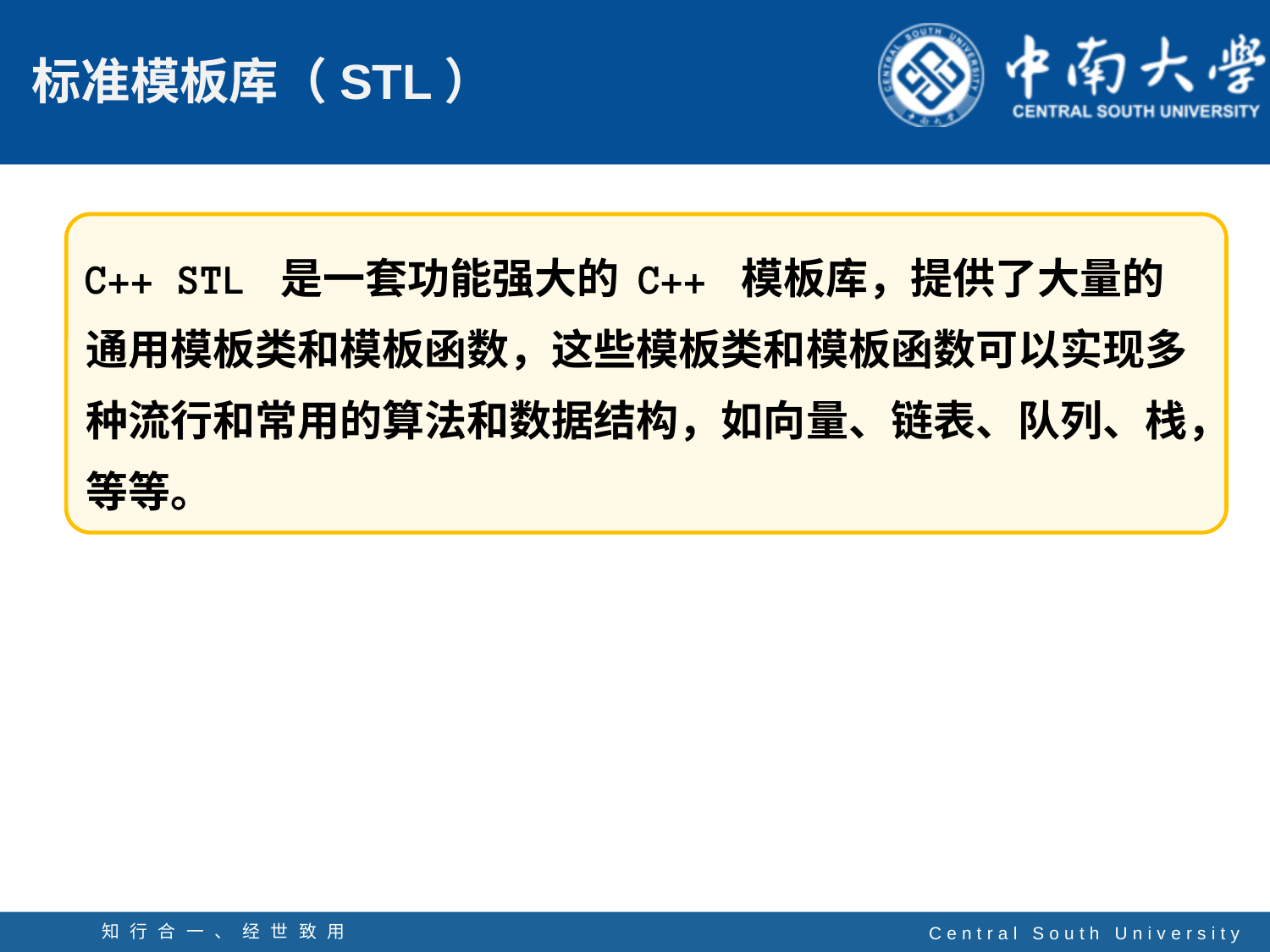

C++ STL 是一套功能强大的 C++ 模板库，提供了大量的通用模板类和模板函数，这些模板类和模板函数可以实现多种流行和常用的算法和数据结构，如向量、链表、队列、栈，等等。

知行合一、经世致用
自强不息 厚德载物
Central South University
4